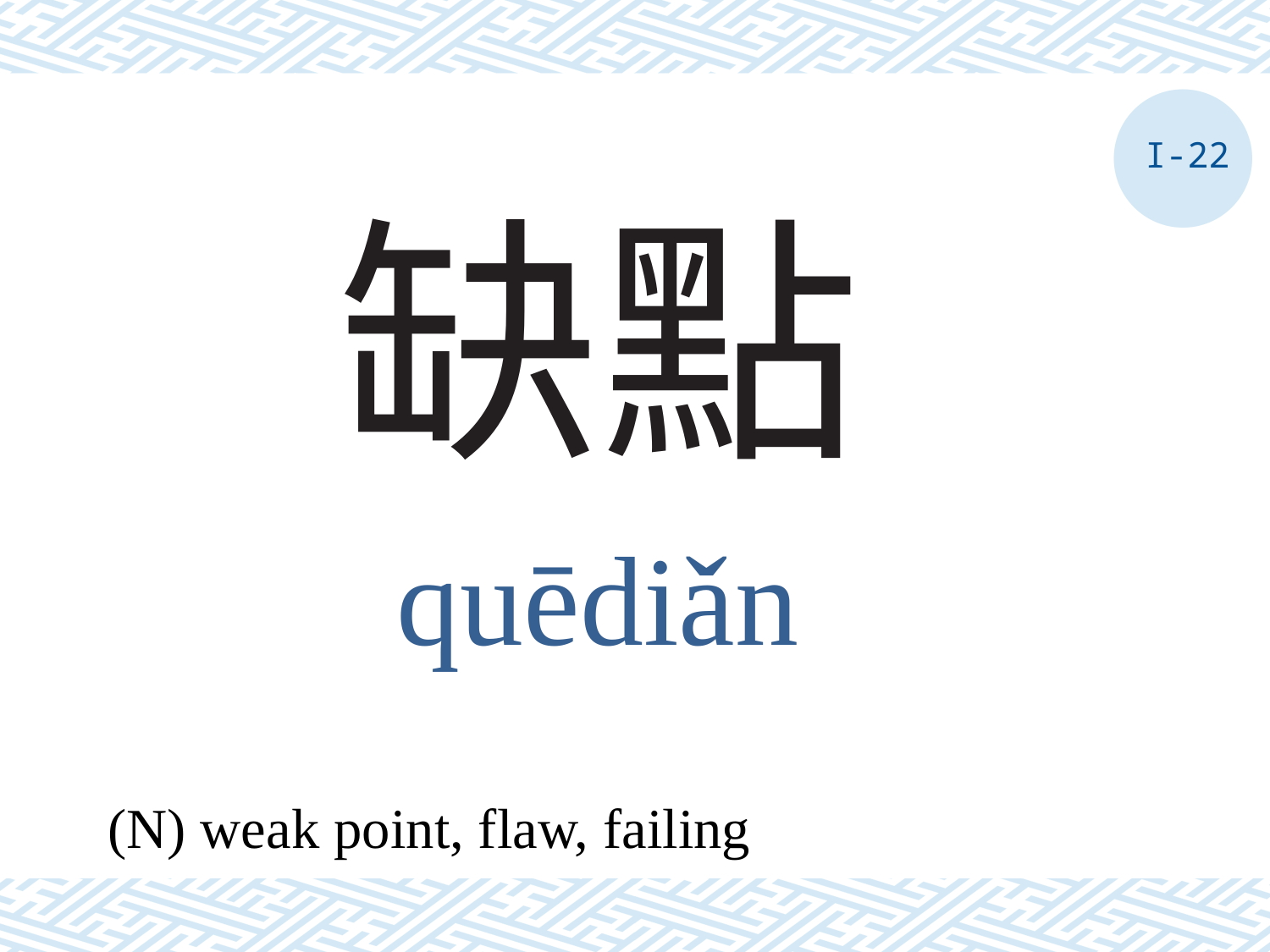

I-22

# 缺點
quēdiǎn
(N) weak point, flaw, failing